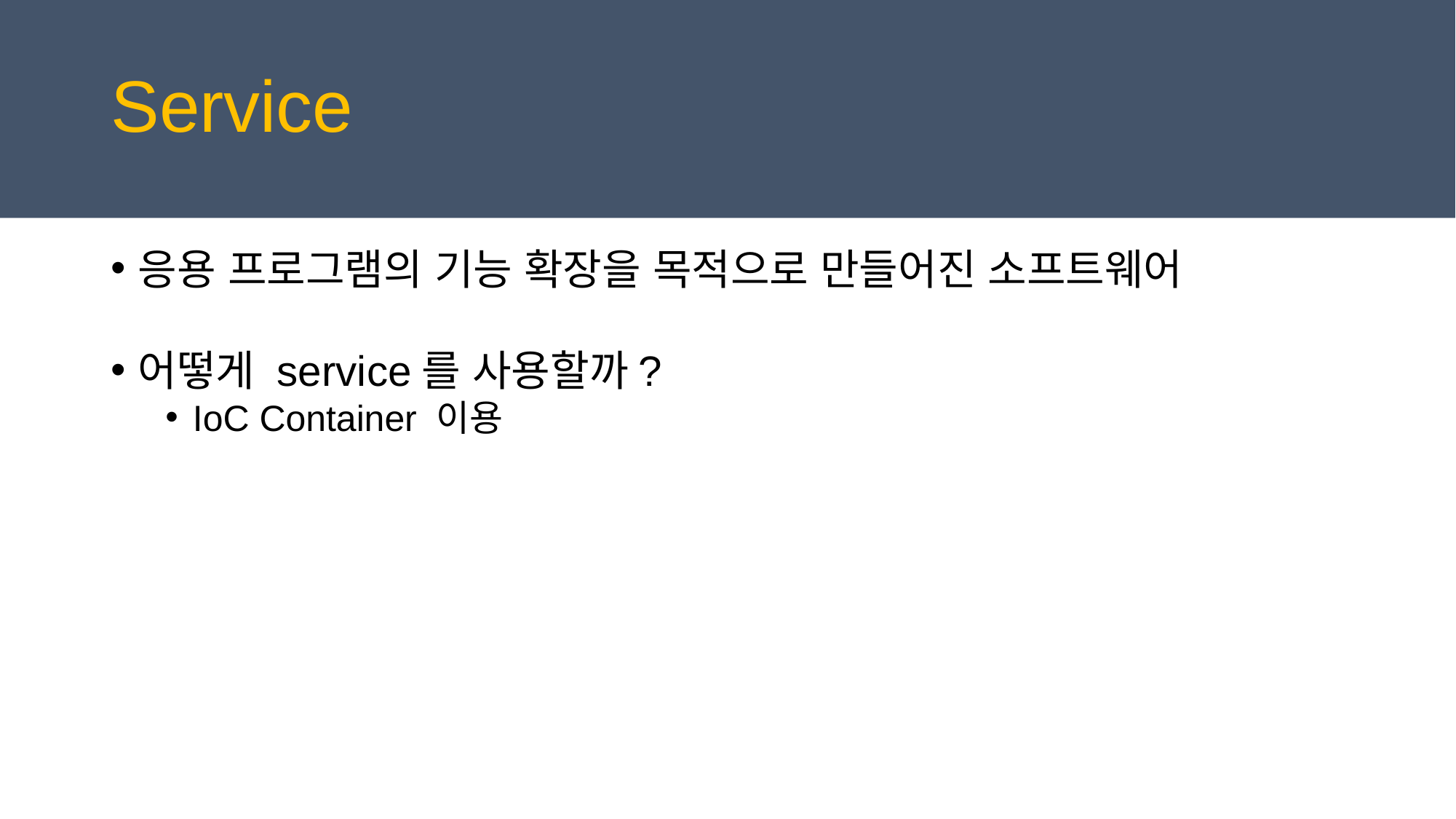

# Service
응용 프로그램의 기능 확장을 목적으로 만들어진 소프트웨어

어떻게 service를 사용할까?
IoC Container 이용